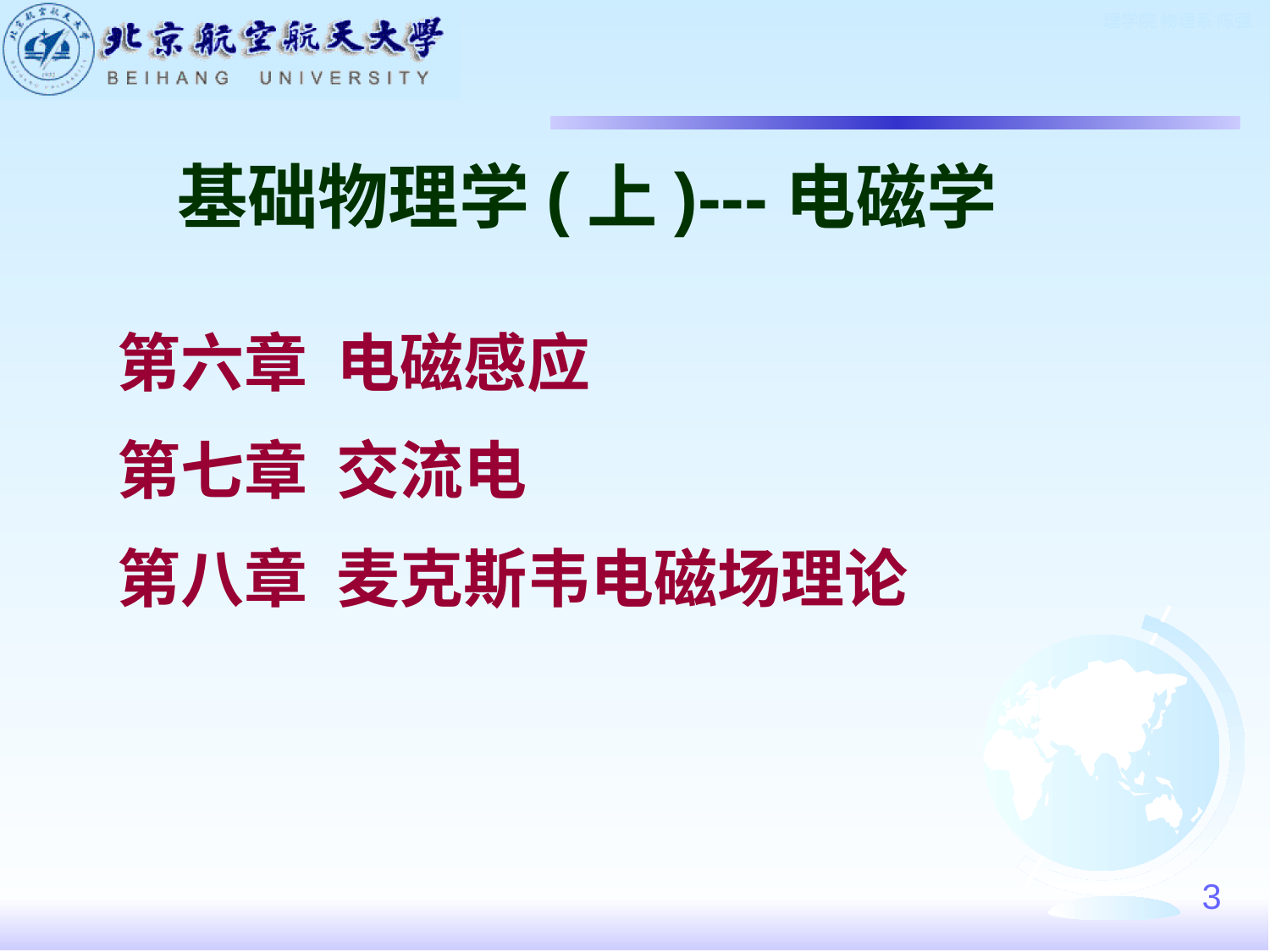

基础物理学(上)---电磁学
第六章  电磁感应
第七章  交流电
第八章  麦克斯韦电磁场理论
3